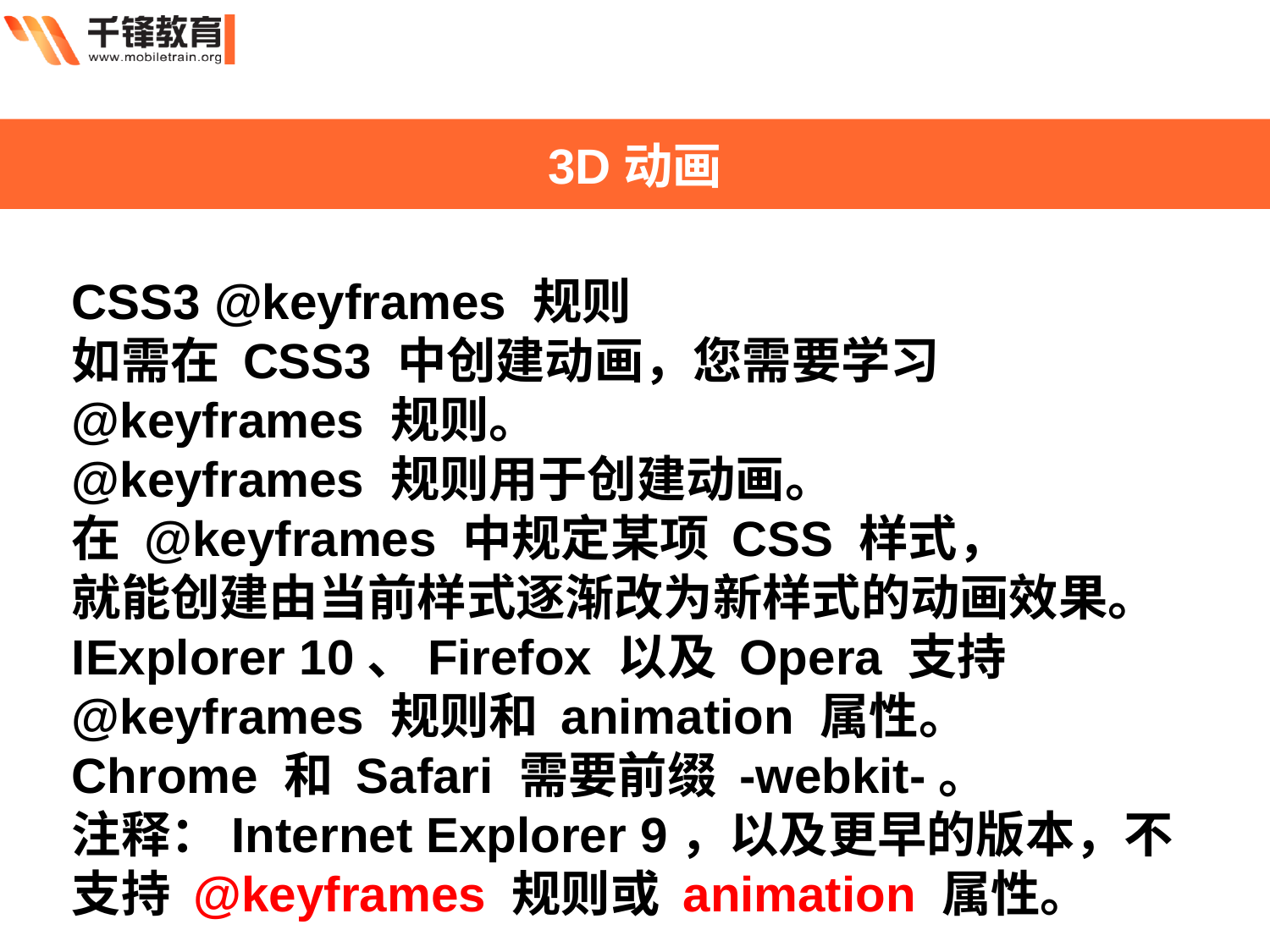

3D动画
CSS3 @keyframes 规则
如需在 CSS3 中创建动画，您需要学习 @keyframes 规则。
@keyframes 规则用于创建动画。
在 @keyframes 中规定某项 CSS 样式，
就能创建由当前样式逐渐改为新样式的动画效果。
IExplorer 10、Firefox 以及 Opera 支持 @keyframes 规则和 animation 属性。
Chrome 和 Safari 需要前缀 -webkit-。
注释：Internet Explorer 9，以及更早的版本，不支持 @keyframes 规则或 animation 属性。